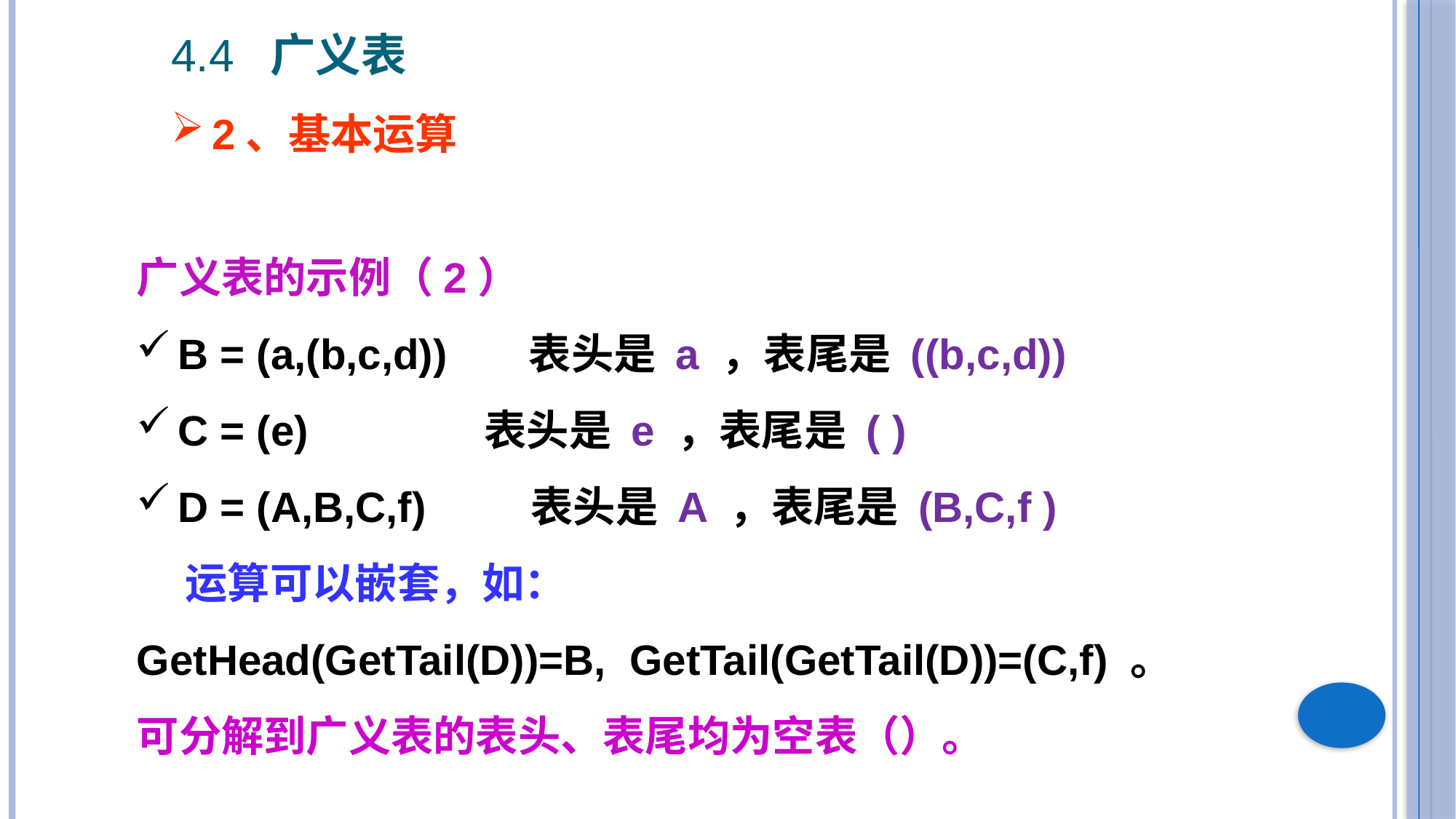

4.4  广义表
2、基本运算
广义表的示例（2）
B = (a,(b,c,d))      表头是 a ，表尾是 ((b,c,d))
C = (e)              表头是 e ，表尾是 ( )
D = (A,B,C,f)        表头是 A ，表尾是 (B,C,f )
    运算可以嵌套，如：
GetHead(GetTail(D))=B,  GetTail(GetTail(D))=(C,f) 。
可分解到广义表的表头、表尾均为空表（）。